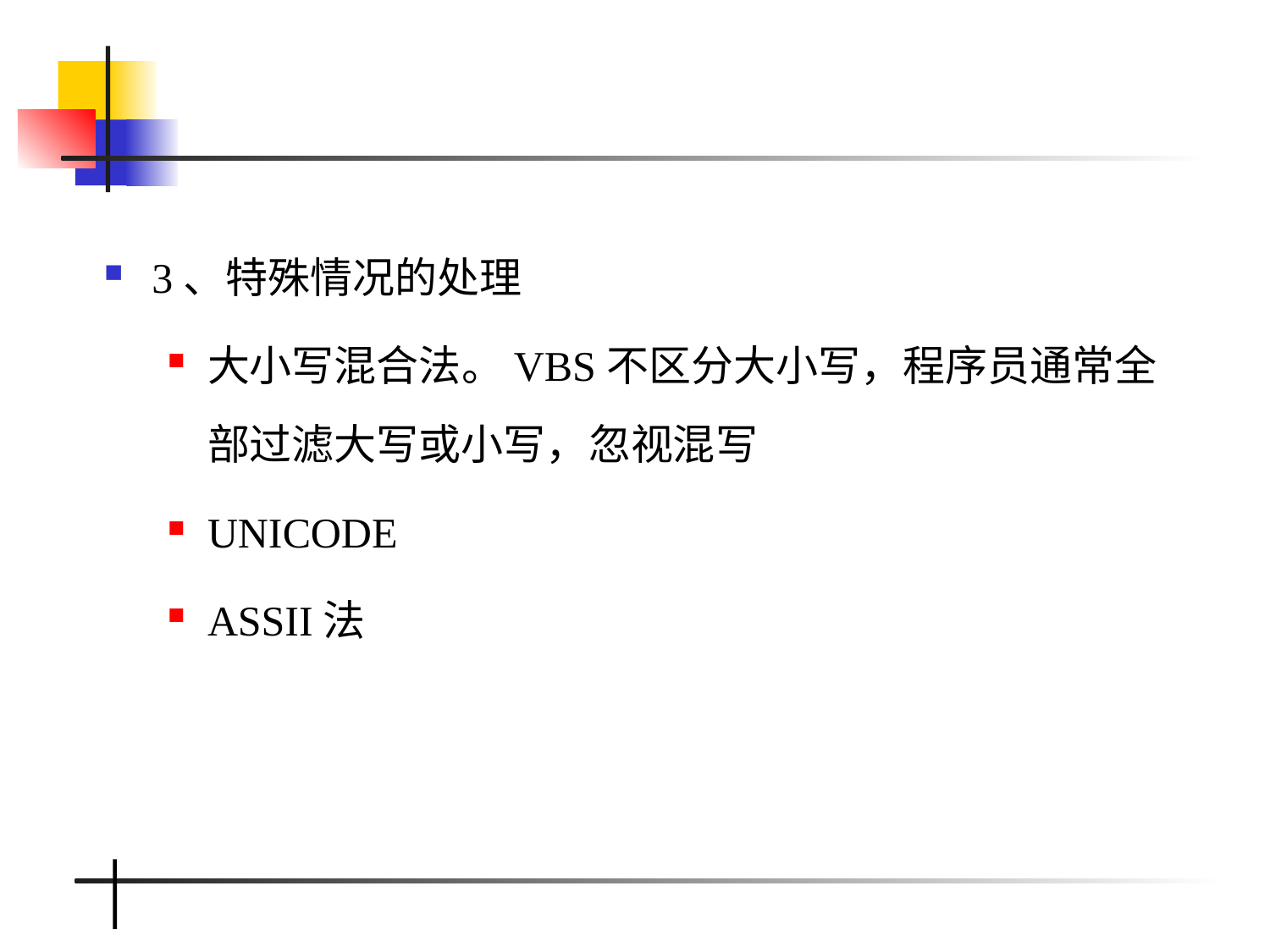

#
3、特殊情况的处理
大小写混合法。VBS不区分大小写，程序员通常全部过滤大写或小写，忽视混写
UNICODE
ASSII法